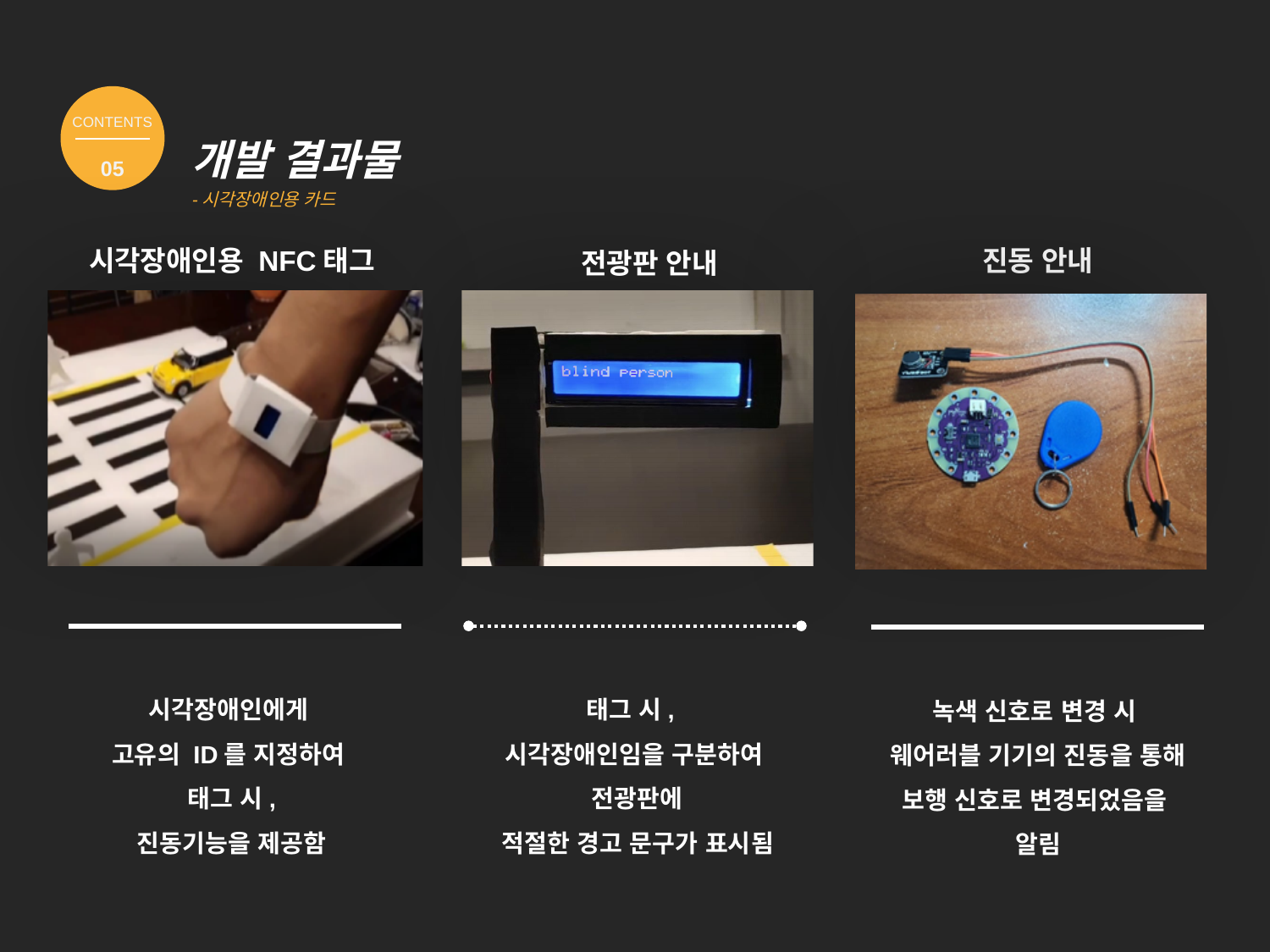

CONTENTS
05
개발 결과물
-시각장애인용 카드
진동 안내
시각장애인용 NFC태그
전광판 안내

시각장애인에게
고유의 ID를 지정하여
태그 시,
진동기능을 제공함
태그 시,
시각장애인임을 구분하여
전광판에
적절한 경고 문구가 표시됨
녹색 신호로 변경 시
웨어러블 기기의 진동을 통해 보행 신호로 변경되었음을
알림